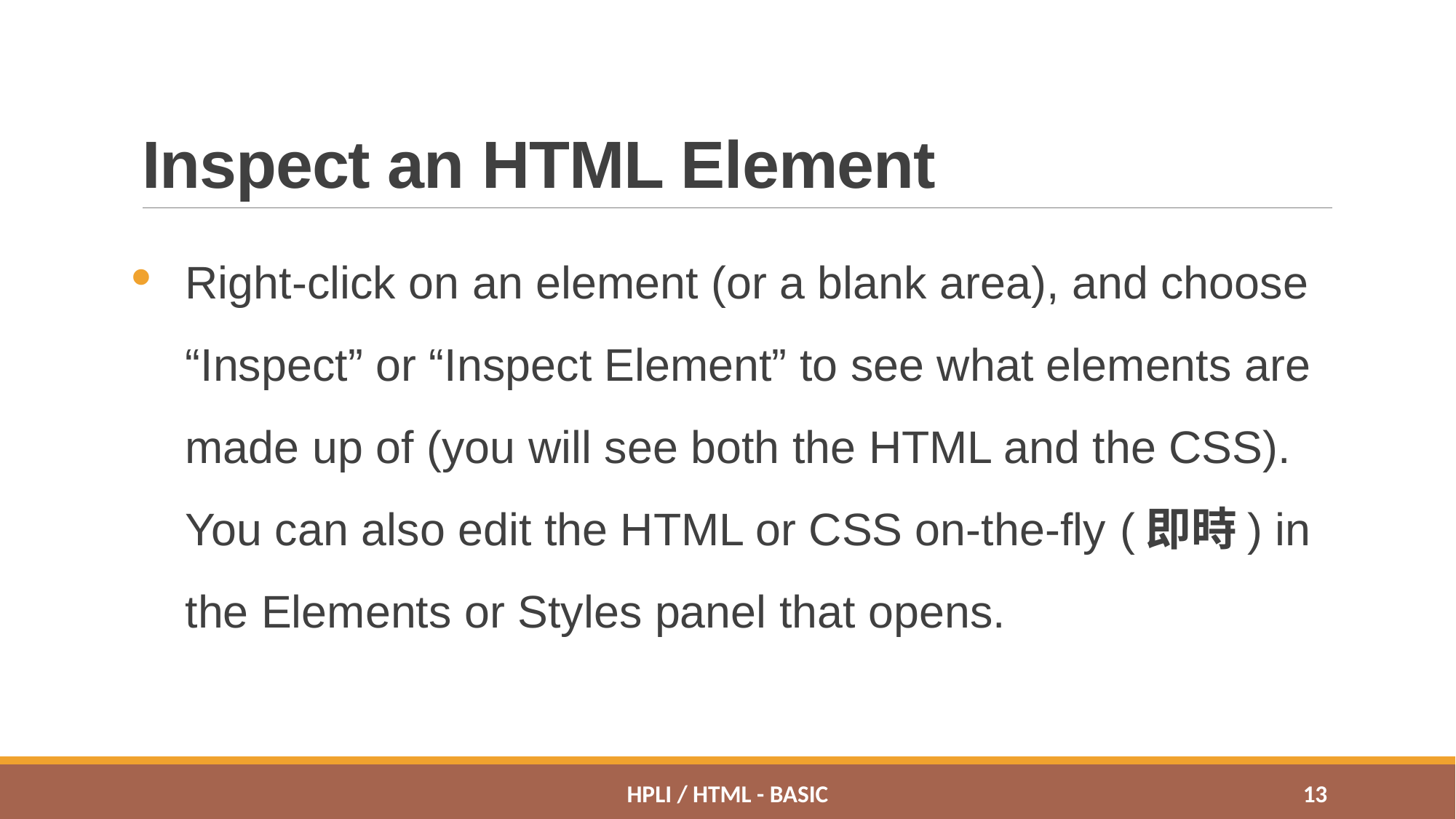

# Inspect an HTML Element
Right-click on an element (or a blank area), and choose “Inspect” or “Inspect Element” to see what elements are made up of (you will see both the HTML and the CSS). You can also edit the HTML or CSS on-the-fly (即時) in the Elements or Styles panel that opens.

HPLI / HTML - Basic
13